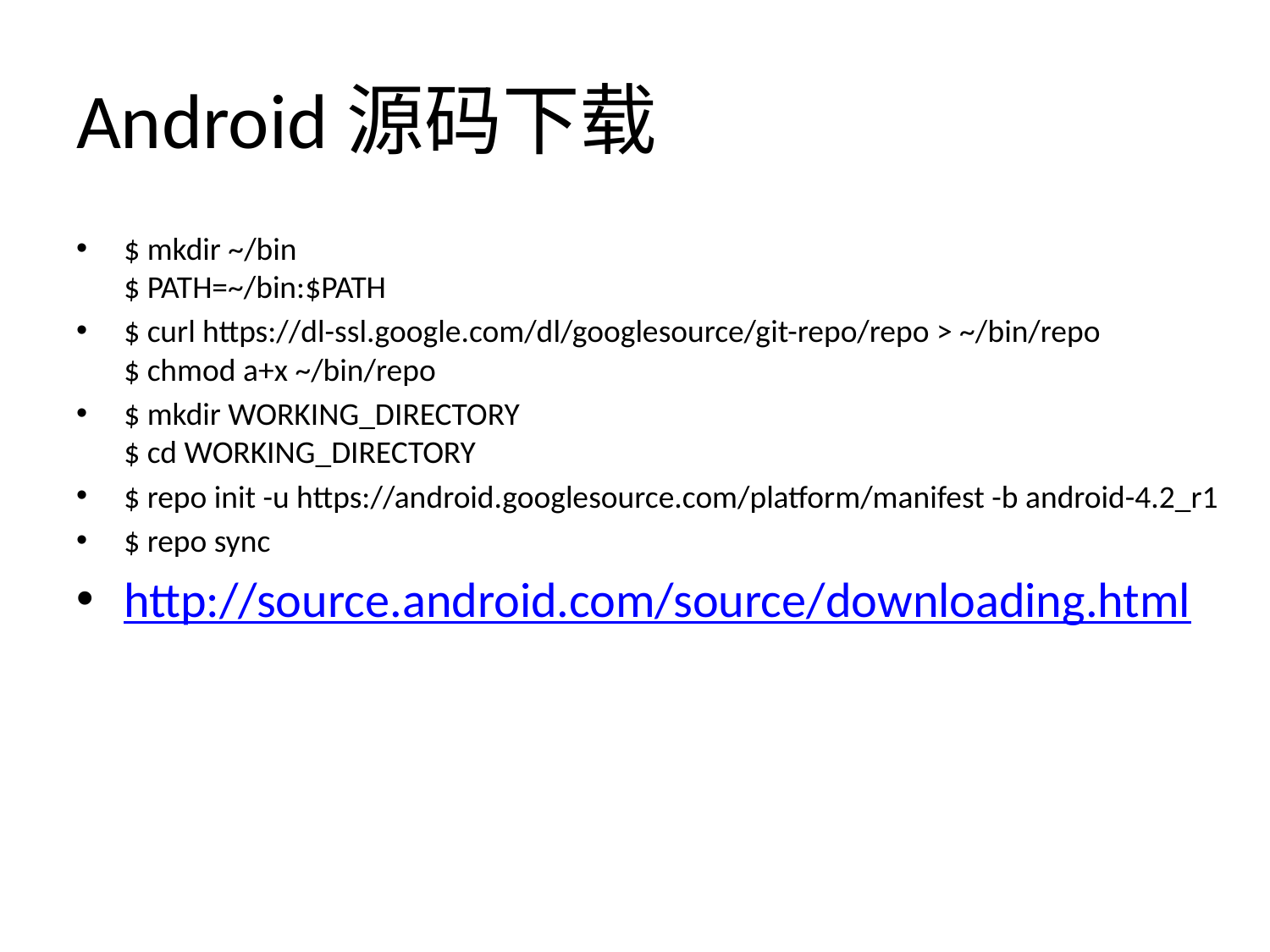

# Android源码下载
$ mkdir ~/bin
$ PATH=~/bin:$PATH
$ curl https://dl-ssl.google.com/dl/googlesource/git-repo/repo > ~/bin/repo
$ chmod a+x ~/bin/repo
$ mkdir WORKING_DIRECTORY
$ cd WORKING_DIRECTORY
$ repo init -u https://android.googlesource.com/platform/manifest -b android-4.2_r1
$ repo sync
http://source.android.com/source/downloading.html